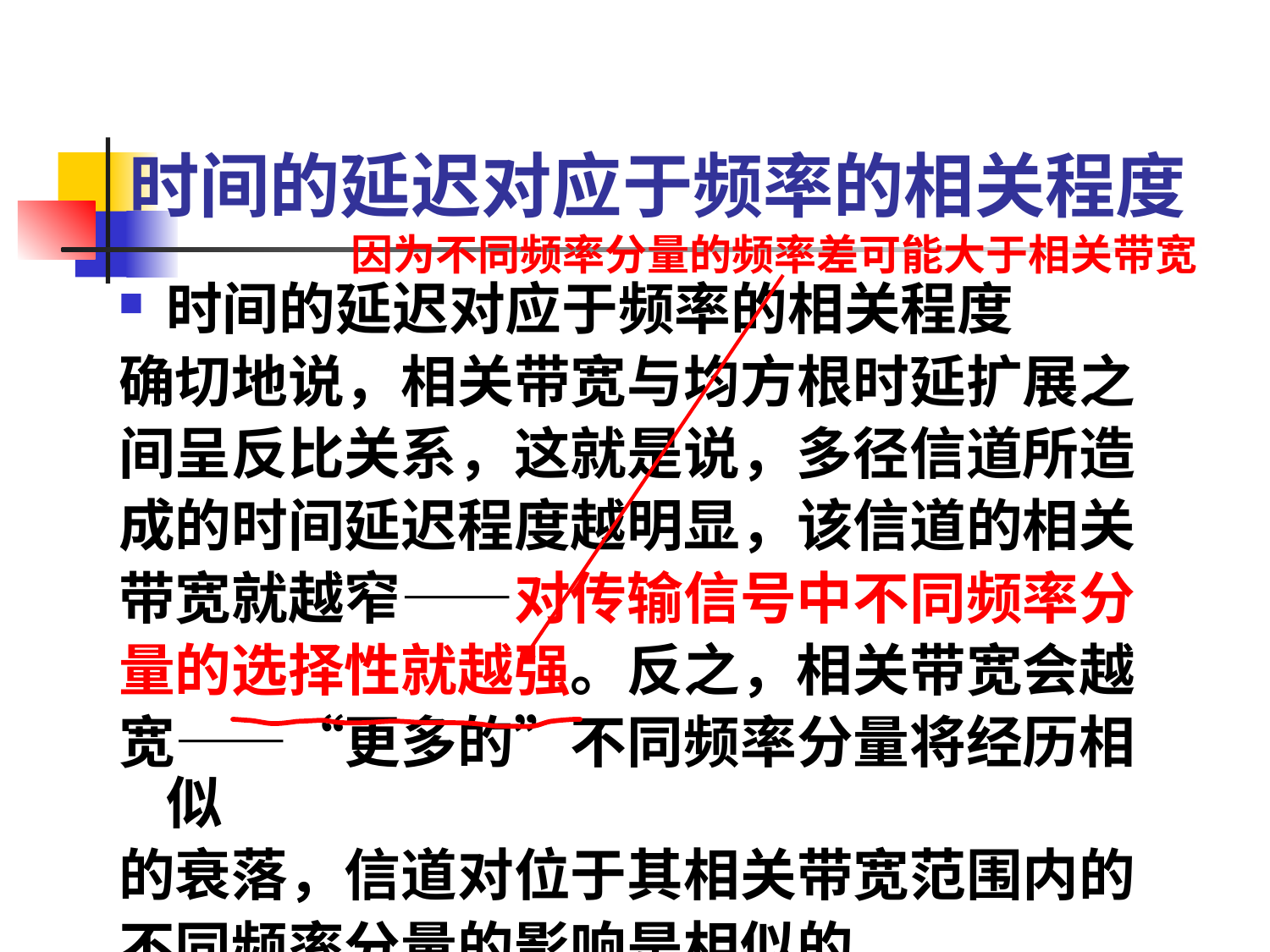

# 时间的延迟对应于频率的相关程度
因为不同频率分量的频率差可能大于相关带宽
时间的延迟对应于频率的相关程度
确切地说，相关带宽与均方根时延扩展之
间呈反比关系，这就是说，多径信道所造
成的时间延迟程度越明显，该信道的相关
带宽就越窄——对传输信号中不同频率分
量的选择性就越强。反之，相关带宽会越
宽——“更多的”不同频率分量将经历相似
的衰落，信道对位于其相关带宽范围内的
不同频率分量的影响是相似的。